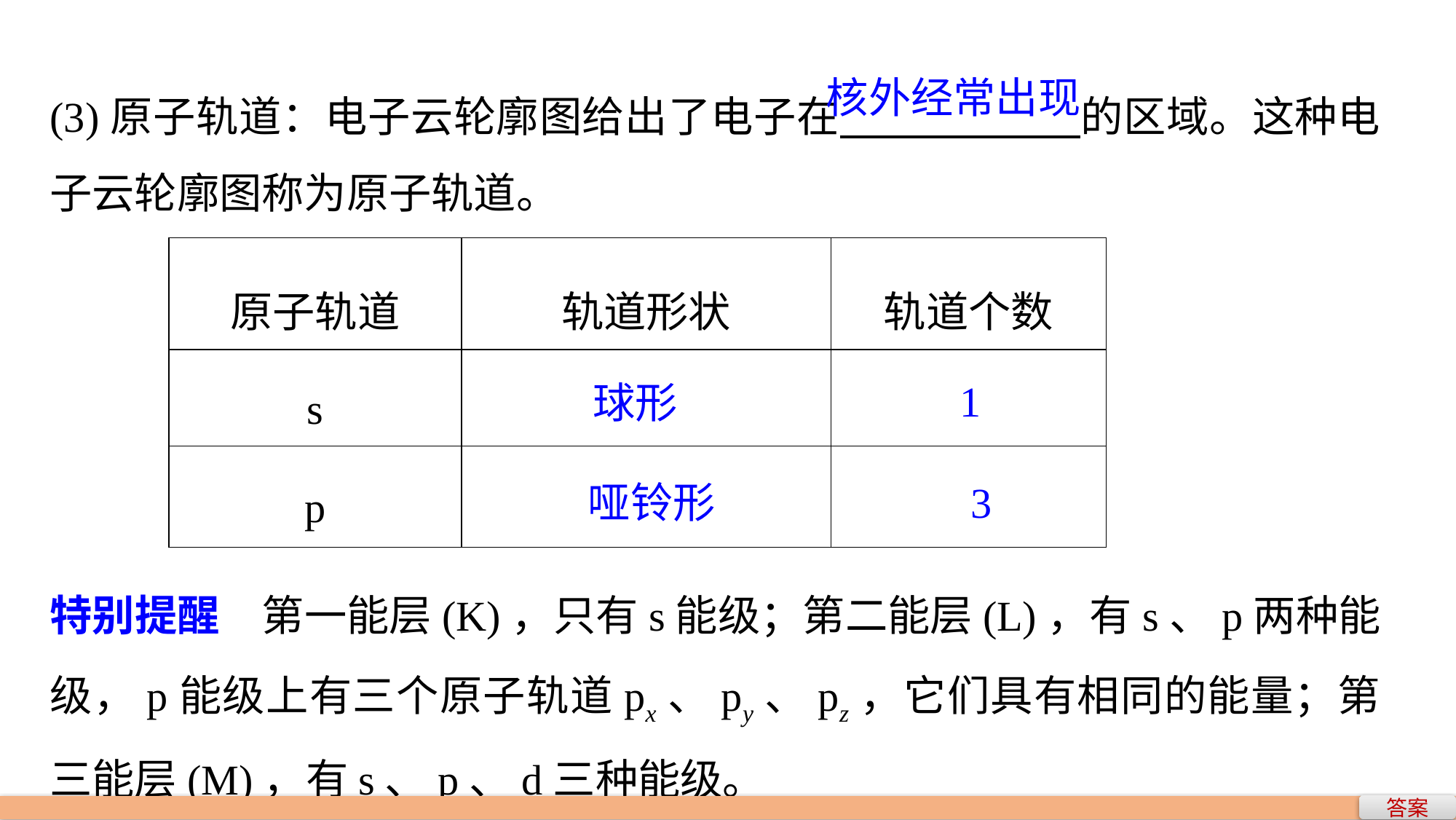

(3)原子轨道：电子云轮廓图给出了电子在                        的区域。这种电子云轮廓图称为原子轨道。
核外经常出现
| 原子轨道 | 轨道形状 | 轨道个数 |
| --- | --- | --- |
| s |  |  |
| p |  |  |
1
球形
哑铃形
3
特别提醒　第一能层(K)，只有s能级；第二能层(L)，有s、p两种能级，p能级上有三个原子轨道px、py、pz，它们具有相同的能量；第三能层(M)，有s、p、d三种能级。
答案